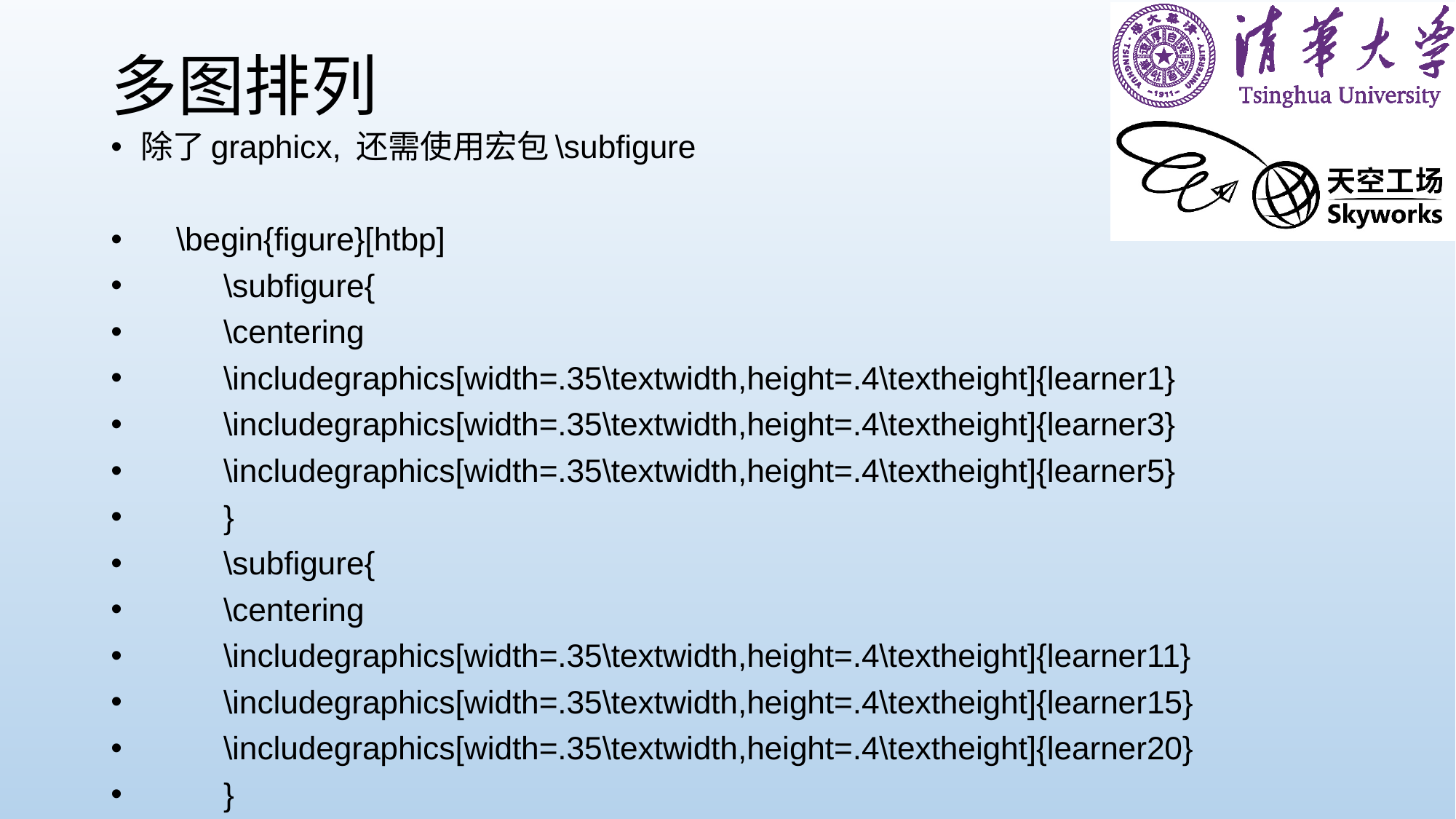

# 多图排列
除了graphicx, 还需使用宏包\subfigure

    \begin{figure}[htbp]
		\subfigure{
			\centering
			\includegraphics[width=.35\textwidth,height=.4\textheight]{learner1}
			\includegraphics[width=.35\textwidth,height=.4\textheight]{learner3}
			\includegraphics[width=.35\textwidth,height=.4\textheight]{learner5}
		}
		\subfigure{
			\centering
			\includegraphics[width=.35\textwidth,height=.4\textheight]{learner11}
			\includegraphics[width=.35\textwidth,height=.4\textheight]{learner15}
			\includegraphics[width=.35\textwidth,height=.4\textheight]{learner20}
			}
	\end{figure}